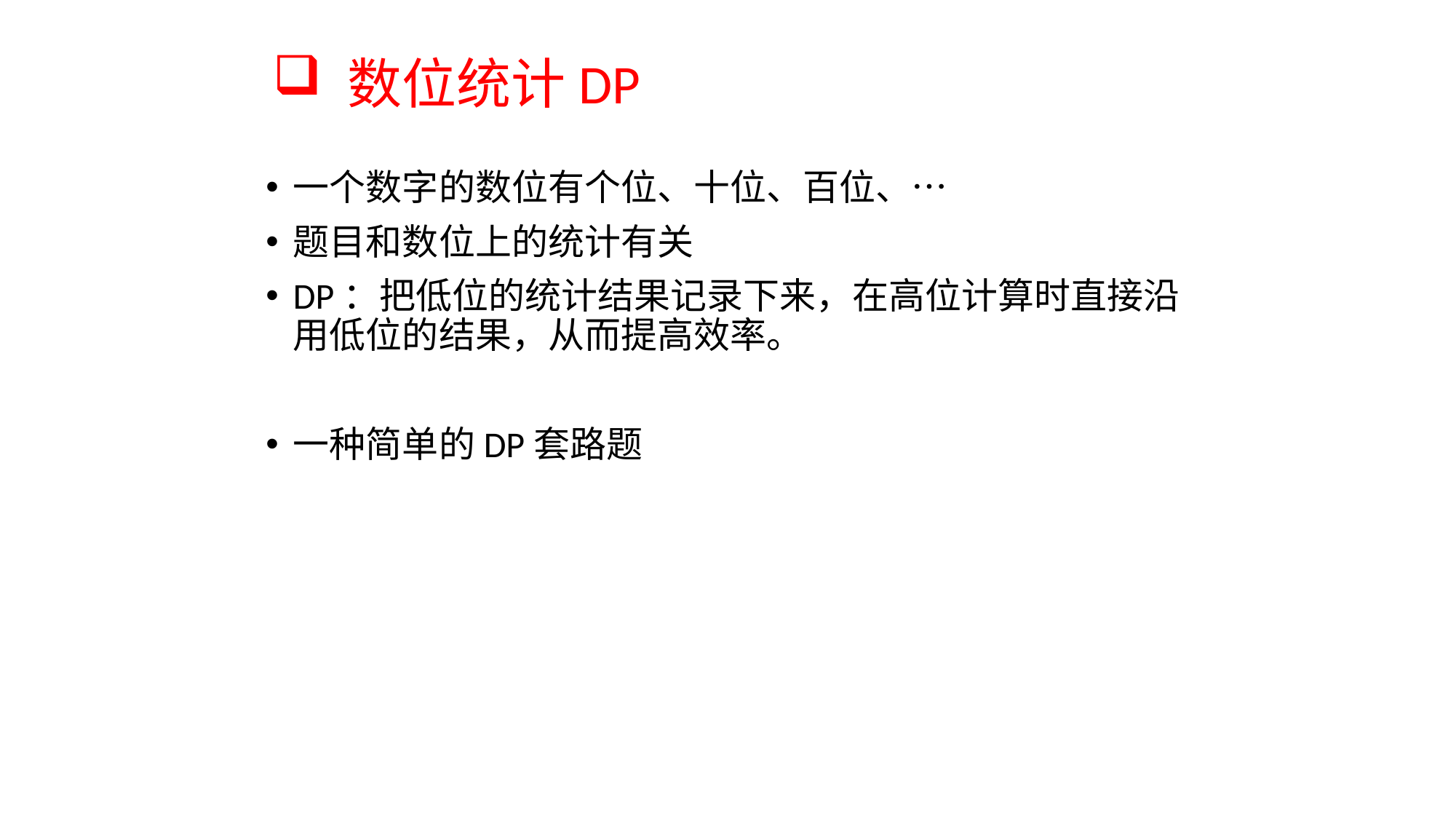

# 数位统计DP
一个数字的数位有个位、十位、百位、…
题目和数位上的统计有关
DP：把低位的统计结果记录下来，在高位计算时直接沿用低位的结果，从而提高效率。

一种简单的DP套路题